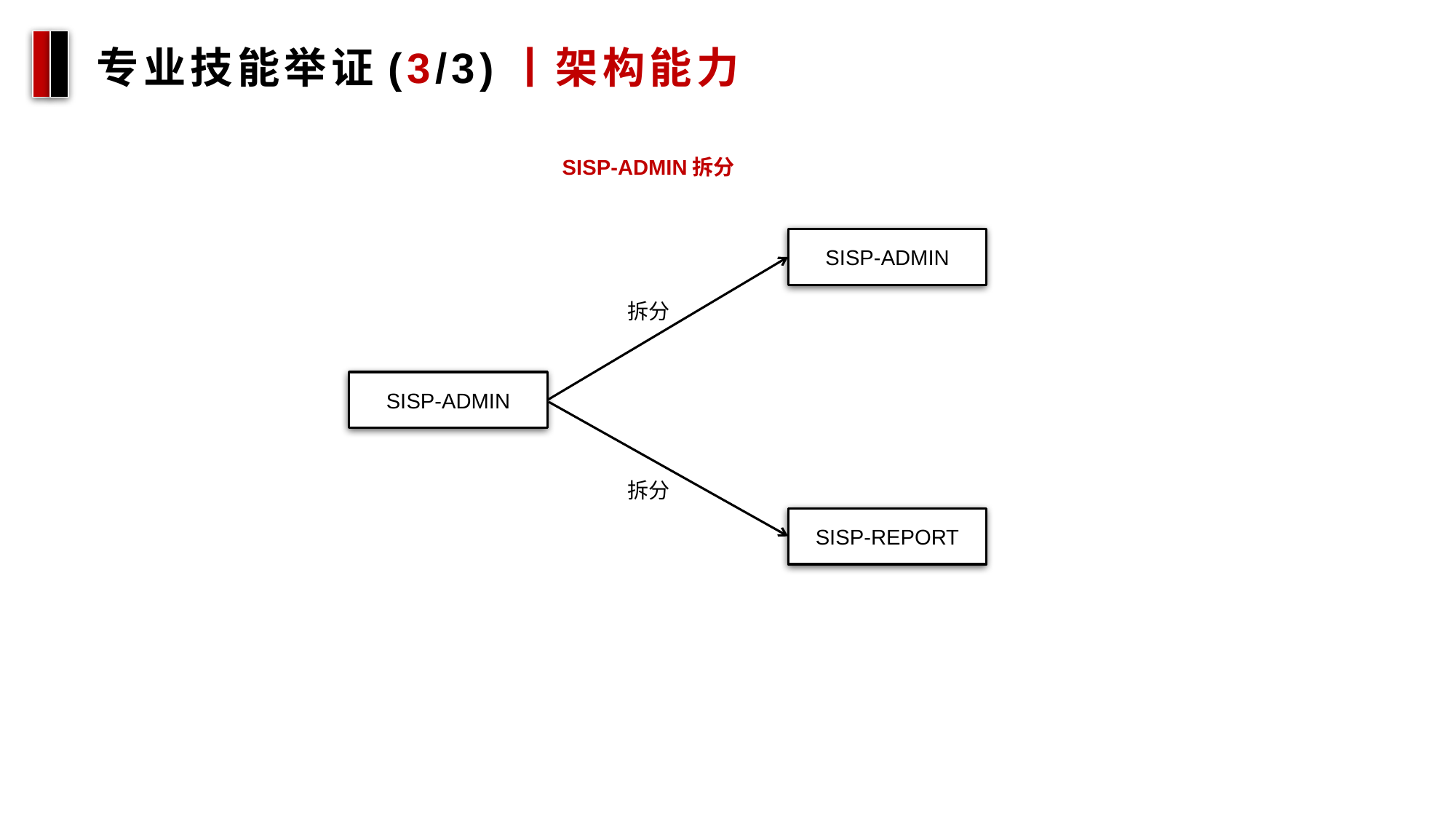

专业技能举证(3/3)丨架构能力
SISP-ADMIN拆分
SISP-ADMIN
拆分
SISP-ADMIN
拆分
SISP-REPORT